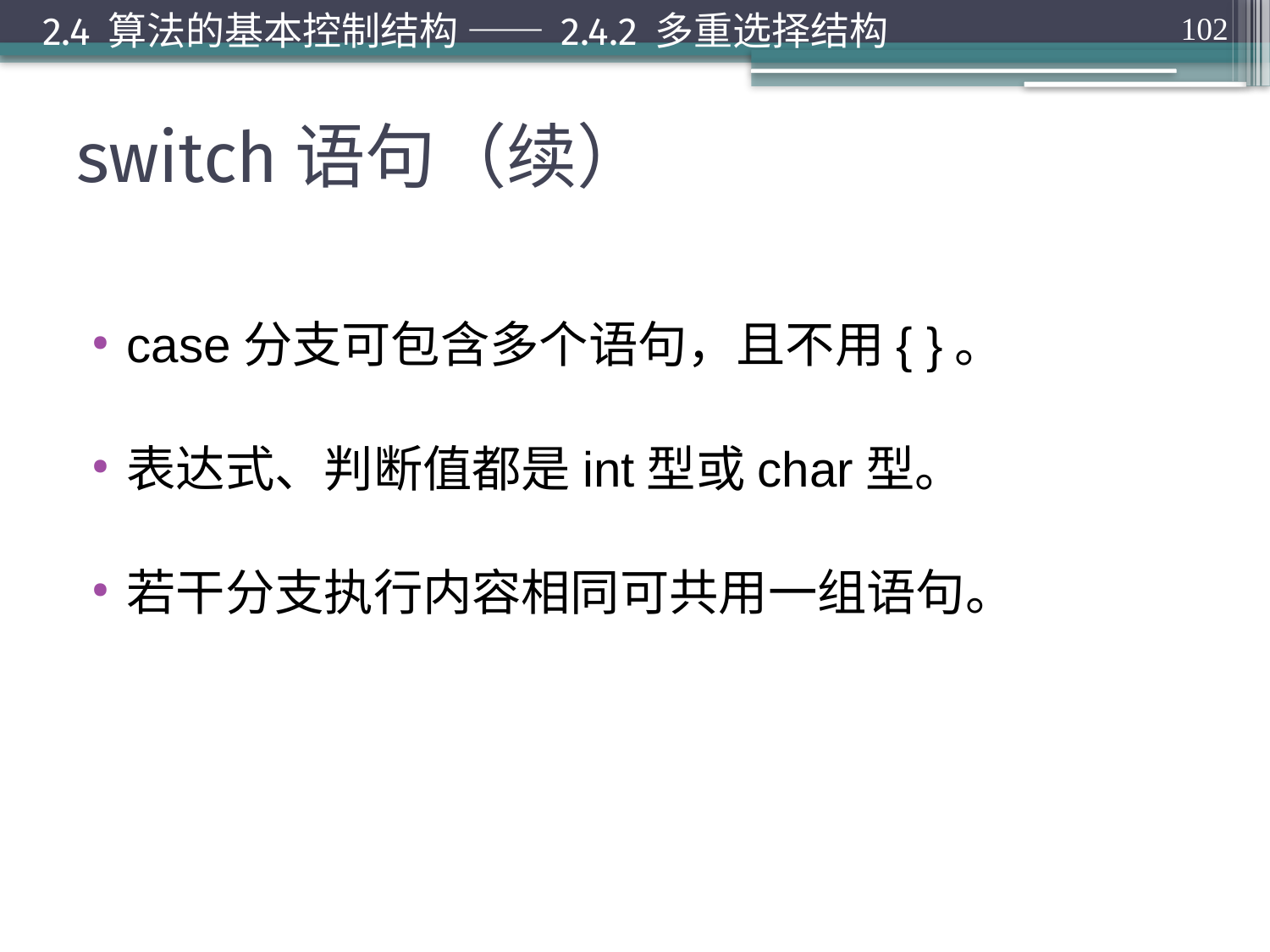

2.4 算法的基本控制结构 —— 2.4.2 多重选择结构
102
# switch语句（续）
case分支可包含多个语句，且不用{ }。
表达式、判断值都是int型或char型。
若干分支执行内容相同可共用一组语句。